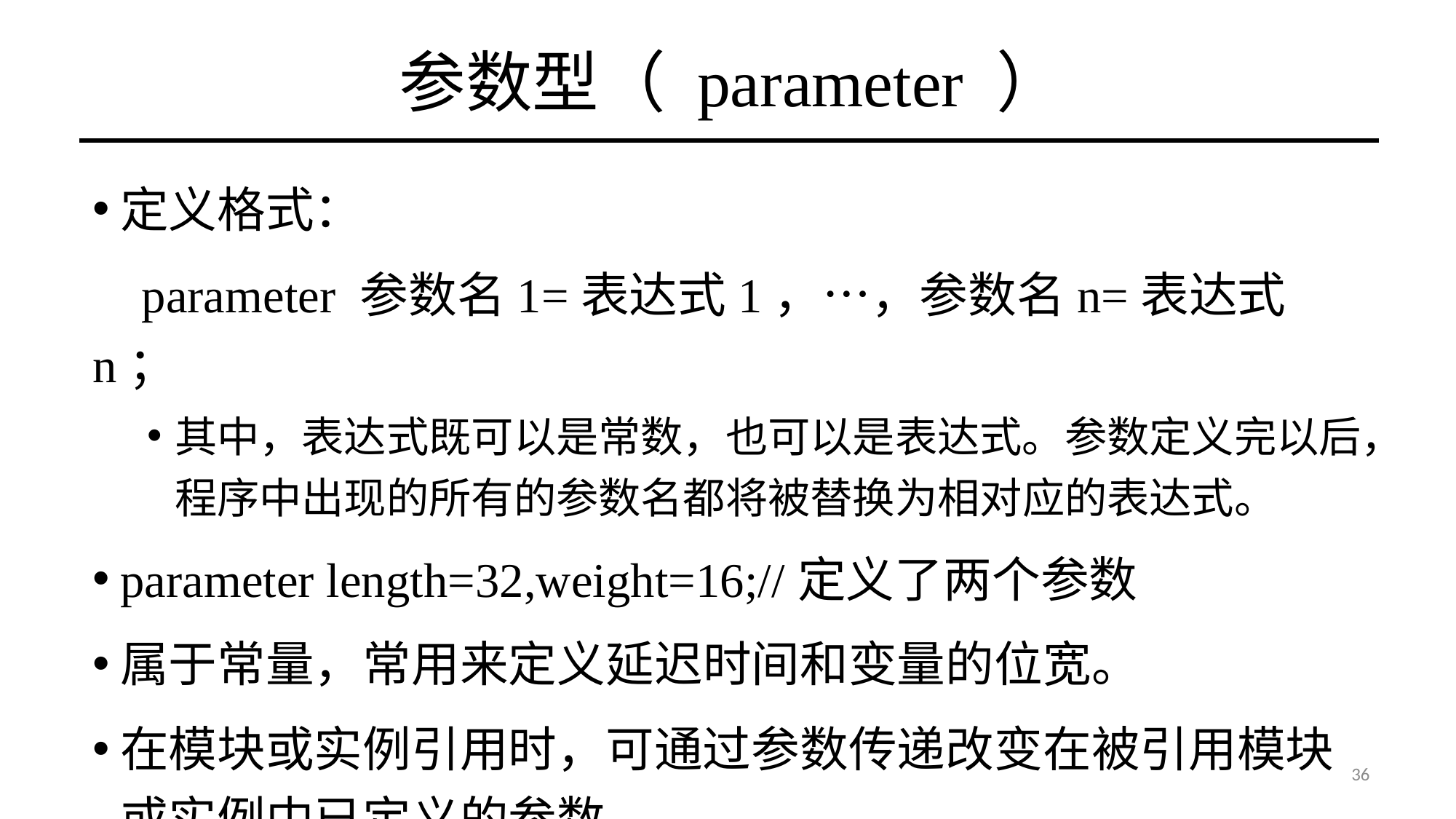

# 参数型（ parameter ）
定义格式：
    parameter 参数名1=表达式1，…，参数名n=表达式n；
其中，表达式既可以是常数，也可以是表达式。参数定义完以后，程序中出现的所有的参数名都将被替换为相对应的表达式。
parameter length=32,weight=16;//定义了两个参数
属于常量，常用来定义延迟时间和变量的位宽。
在模块或实例引用时，可通过参数传递改变在被引用模块或实例中已定义的参数。
36